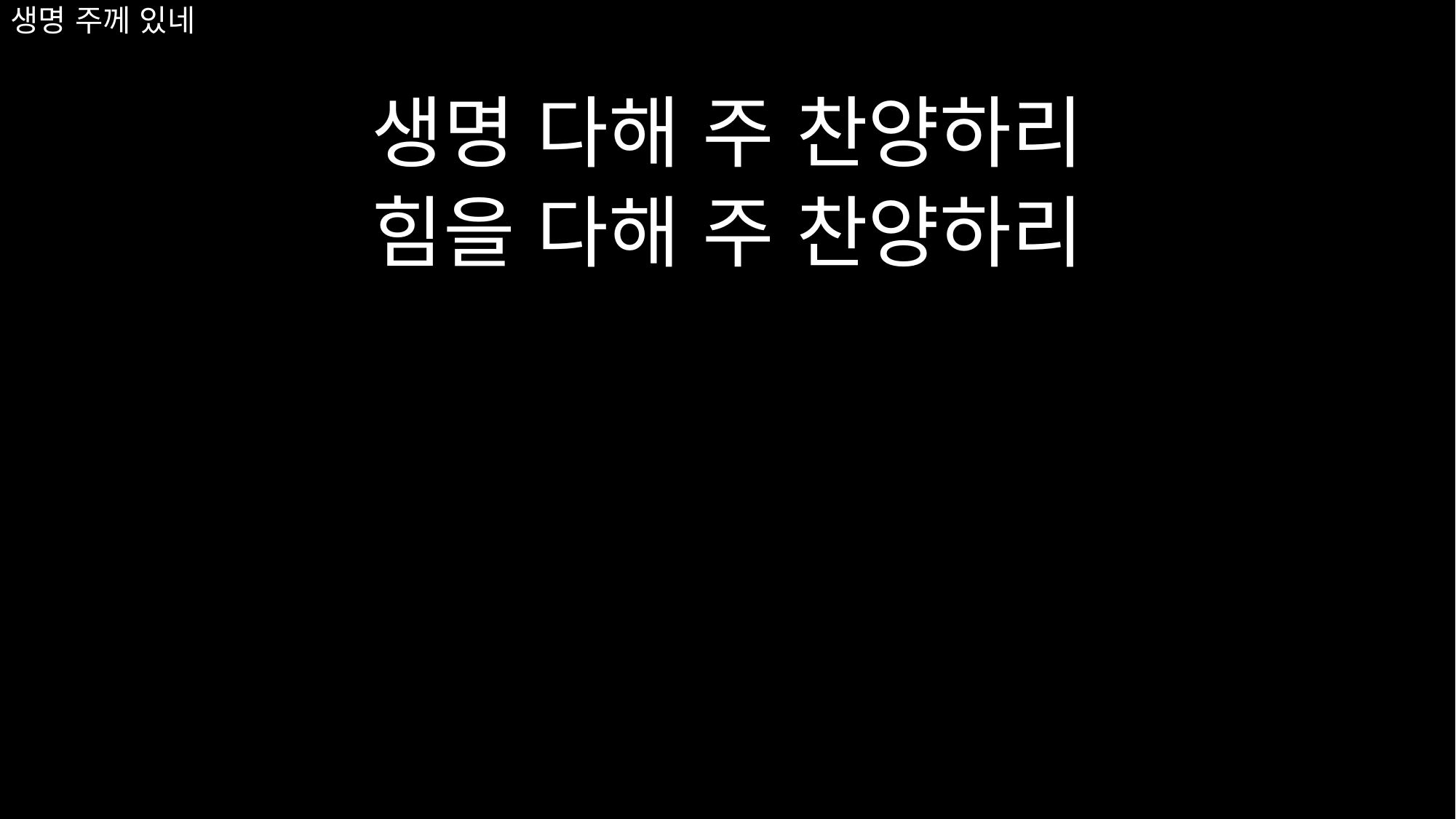

# 생명 주께 있네
생명 다해 주 찬양하리
힘을 다해 주 찬양하리